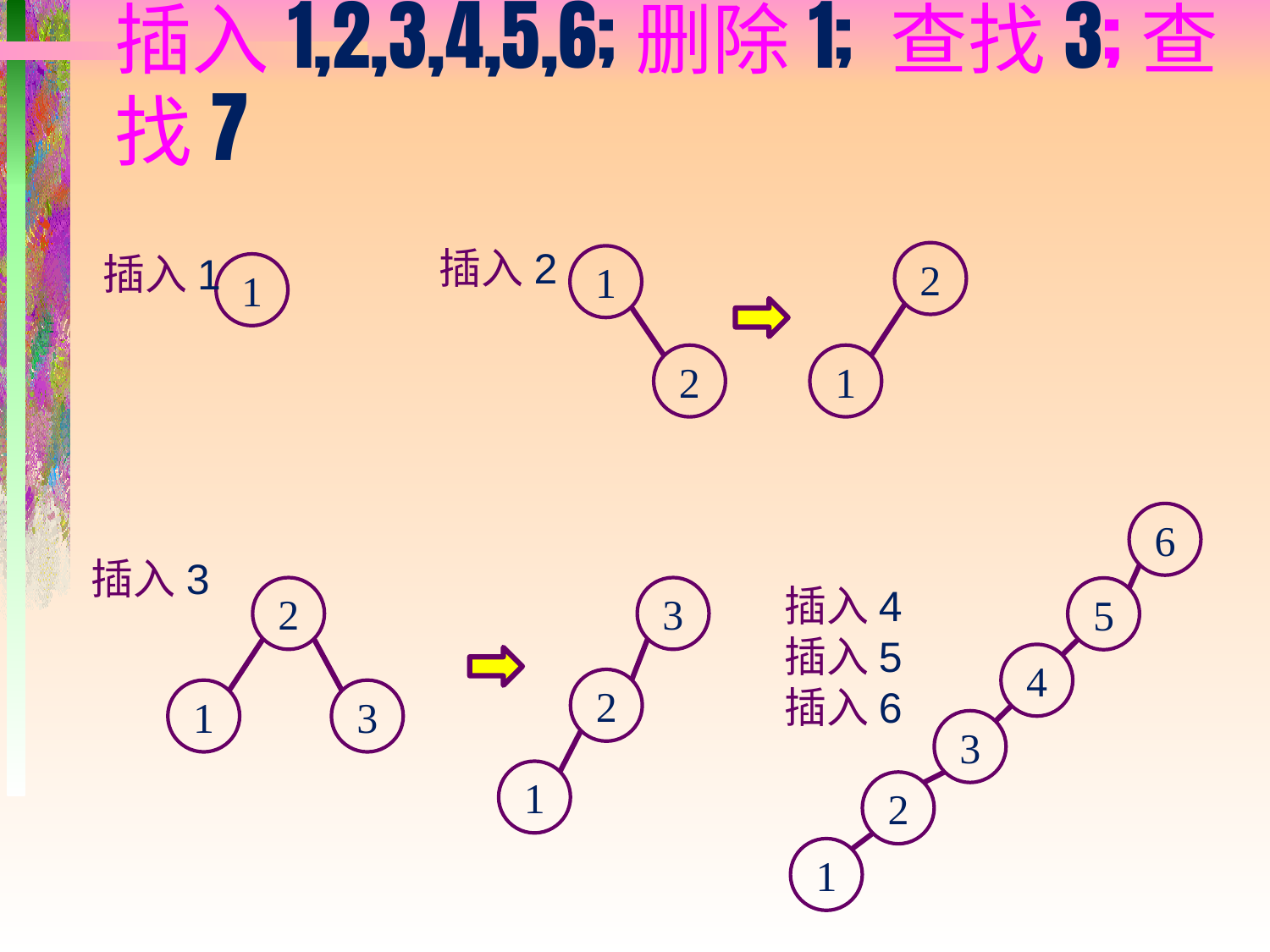

# 插入1,2,3,4,5,6;删除1; 查找3;查找7
插入2
插入1
2
1
1
2
1

6
5
4
3
2
1
插入3
插入4
插入5
插入6
3
2
1
2
3
1